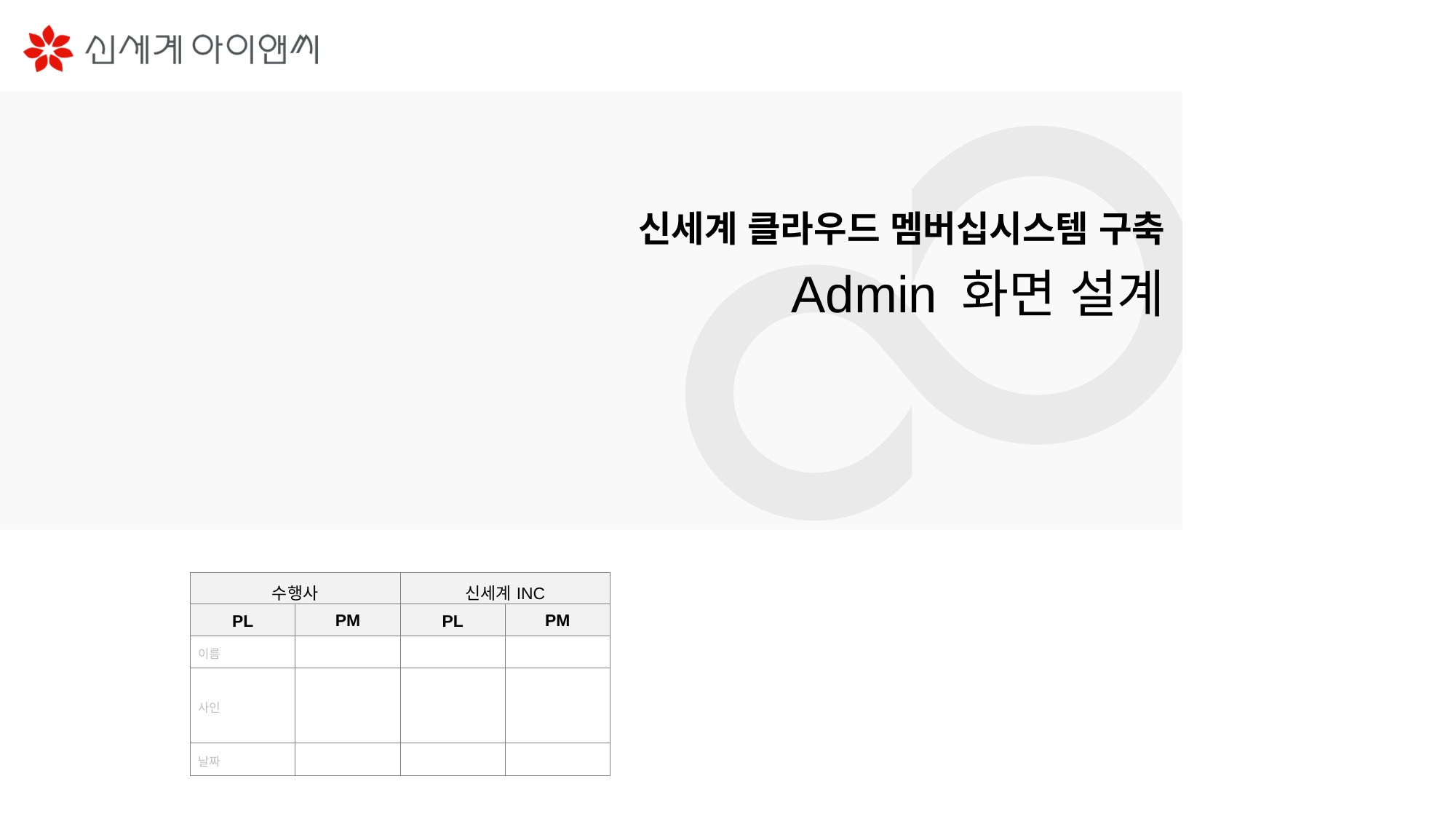

신세계 클라우드 멤버십시스템 구축
Admin 화면 설계
| 수행사 |  | 신세계INC |  |
| --- | --- | --- | --- |
| PL | PM | PL | PM |
| 이름 |  |  |  |
| 사인 |  |  |  |
| 날짜 |  |  |  |